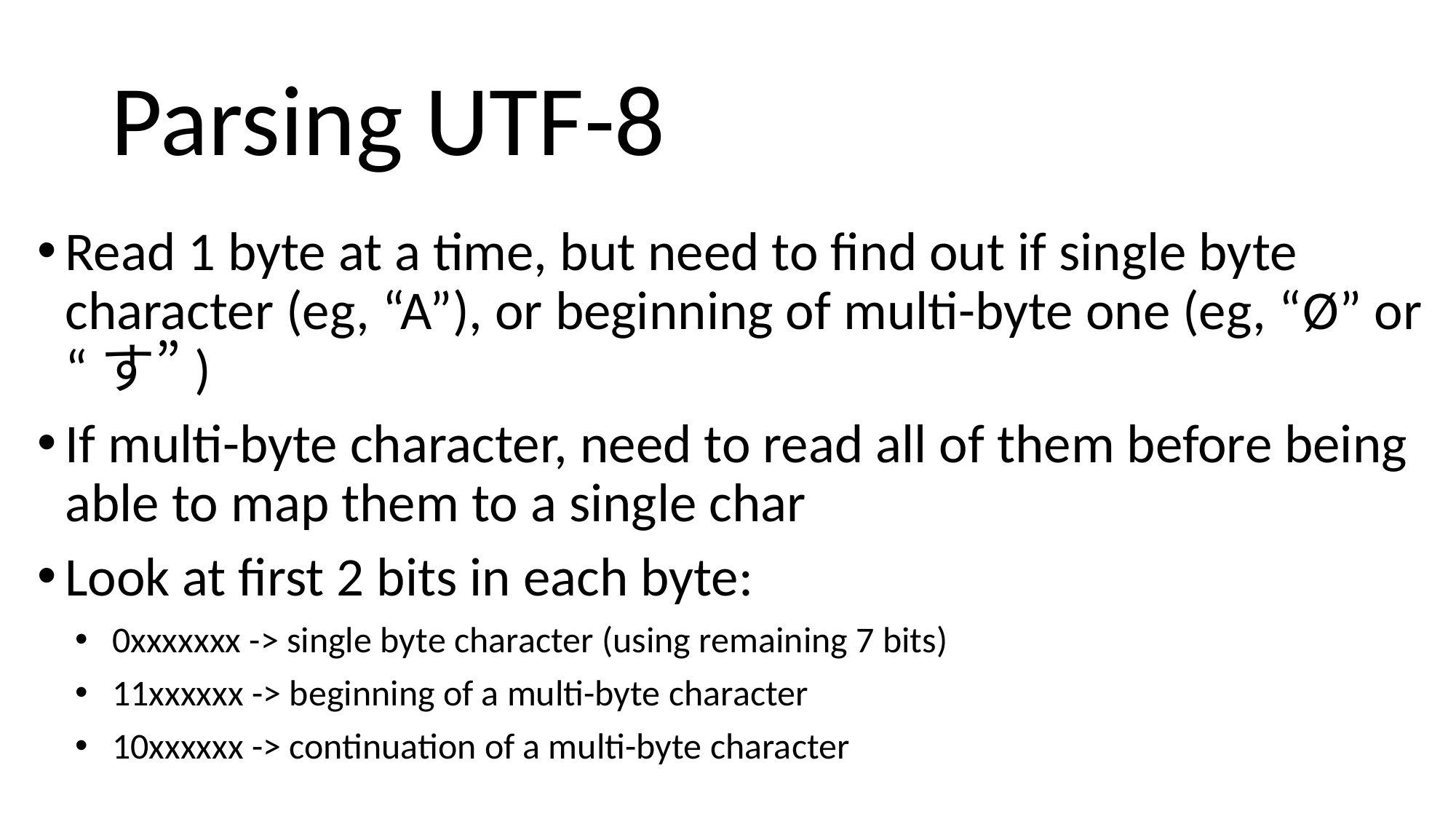

# Parsing UTF-8
Read 1 byte at a time, but need to find out if single byte character (eg, “A”), or beginning of multi-byte one (eg, “Ø” or “す”)
If multi-byte character, need to read all of them before being able to map them to a single char
Look at first 2 bits in each byte:
0xxxxxxx -> single byte character (using remaining 7 bits)
11xxxxxx -> beginning of a multi-byte character
10xxxxxx -> continuation of a multi-byte character